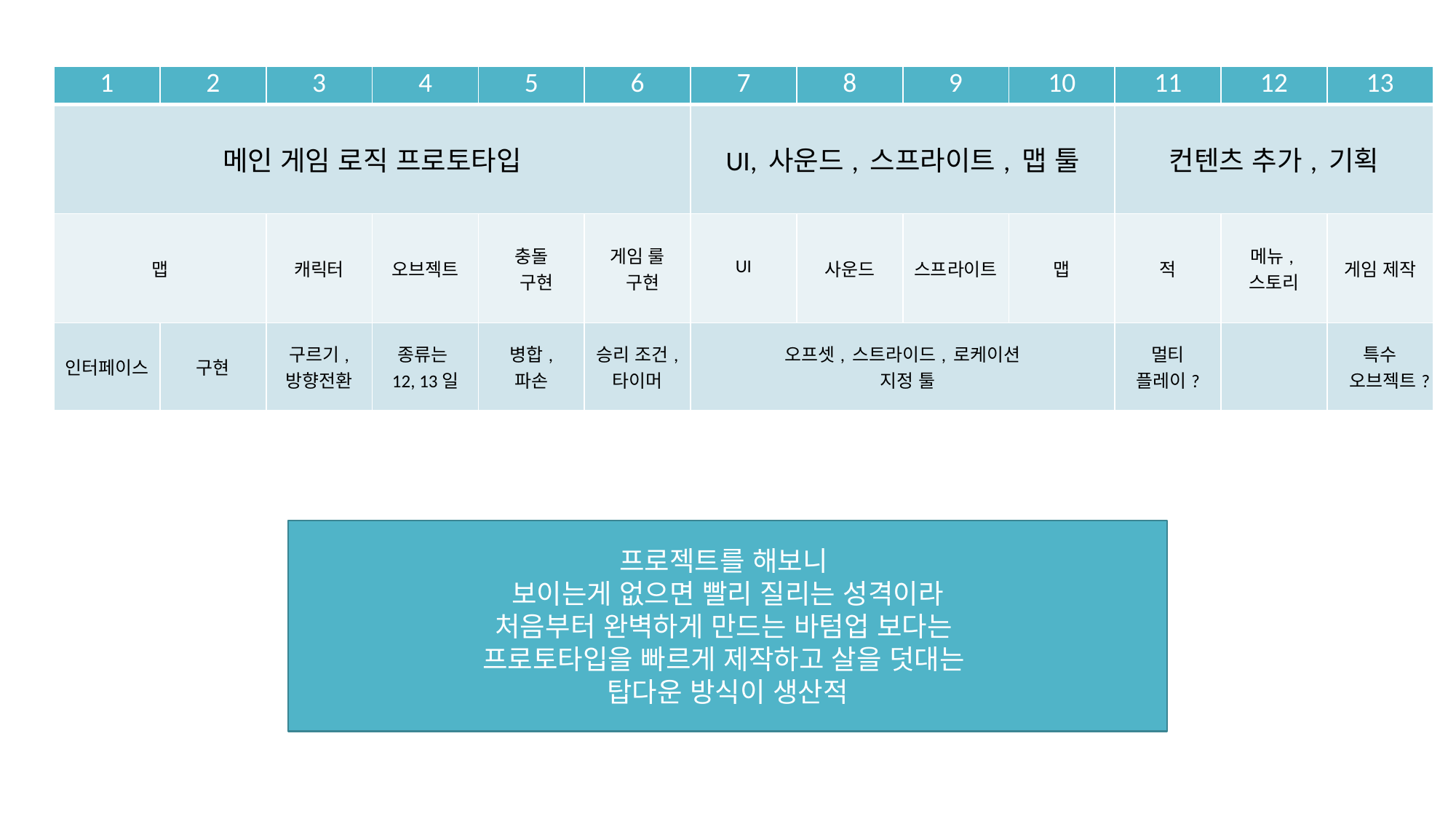

| 1 | 2 | 3 | 4 | 5 | 6 | 7 | 8 | 9 | 10 | 11 | 12 | 13 |
| --- | --- | --- | --- | --- | --- | --- | --- | --- | --- | --- | --- | --- |
| 메인 게임 로직 프로토타입 |  |  |  |  |  | UI, 사운드, 스프라이트, 맵 툴 |  |  |  | 컨텐츠 추가, 기획 | 메뉴, 스토리 | 게임 제작 |
| 맵 |  | 캐릭터 | 오브젝트 | 충돌 구현 | 게임 룰 구현 | UI | 사운드 | 스프라이트 | 맵 | 적 | 메뉴, 스토리 | 게임 제작 |
| 인터페이스 | 구현 | 구르기, 방향전환 | 종류는 12, 13일 | 병합, 파손 | 승리 조건, 타이머 | 오프셋, 스트라이드, 로케이션 지정 툴 |  |  |  | 멀티 플레이? |  | 특수 오브젝트? |
프로젝트를 해보니
보이는게 없으면 빨리 질리는 성격이라
처음부터 완벽하게 만드는 바텀업 보다는
프로토타입을 빠르게 제작하고 살을 덧대는
탑다운 방식이 생산적